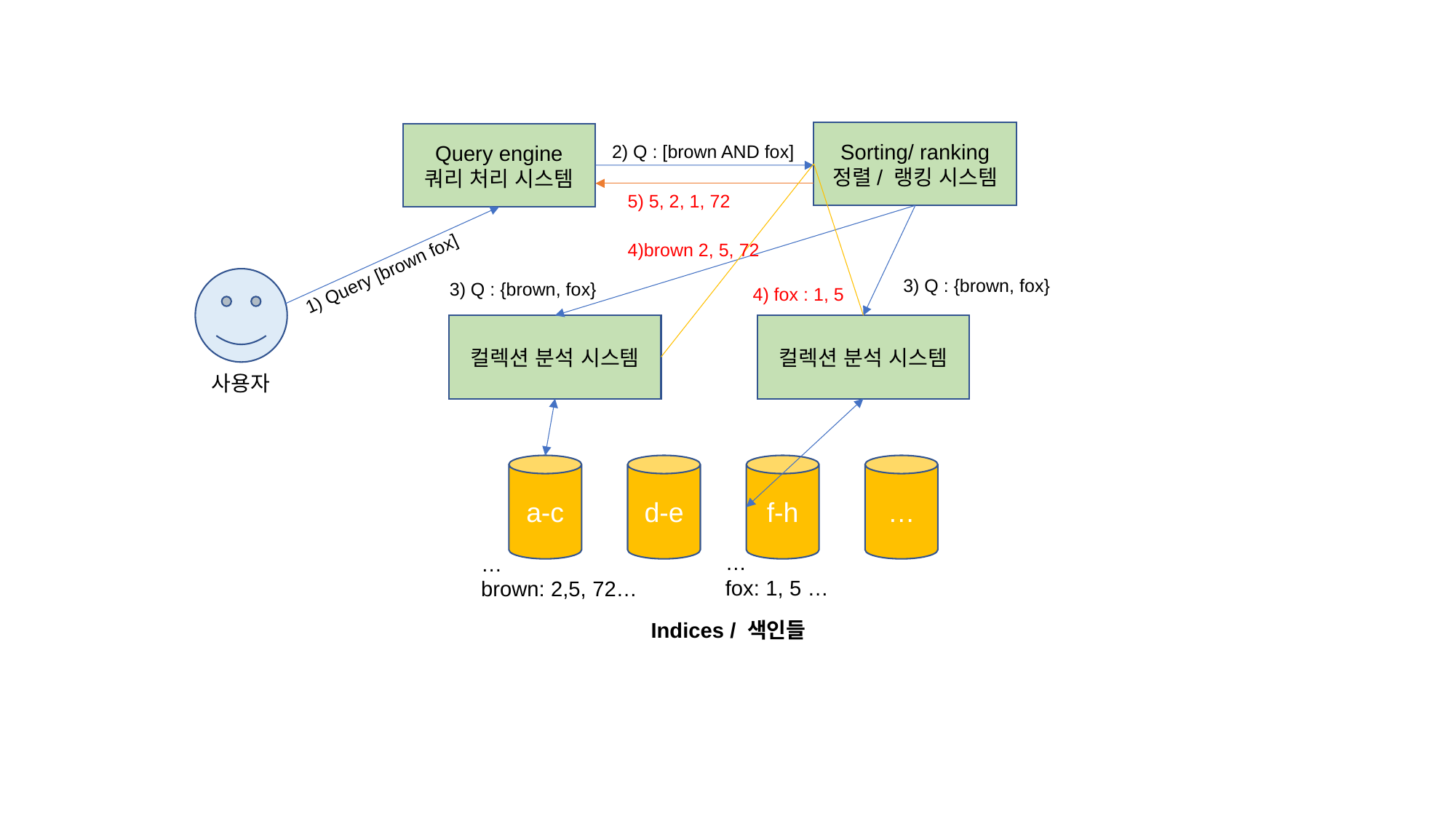

Sorting/ ranking
정렬/ 랭킹 시스템
Query engine
쿼리 처리 시스템
2) Q : [brown AND fox]
5) 5, 2, 1, 72
1) Query [brown fox]
4)brown 2, 5, 72

3) Q : {brown, fox}
3) Q : {brown, fox}
4) fox : 1, 5
컬렉션 분석 시스템
컬렉션 분석 시스템
사용자
a-c
d-e
f-h
…
…
fox: 1, 5 …
…
brown: 2,5, 72…
Indices / 색인들